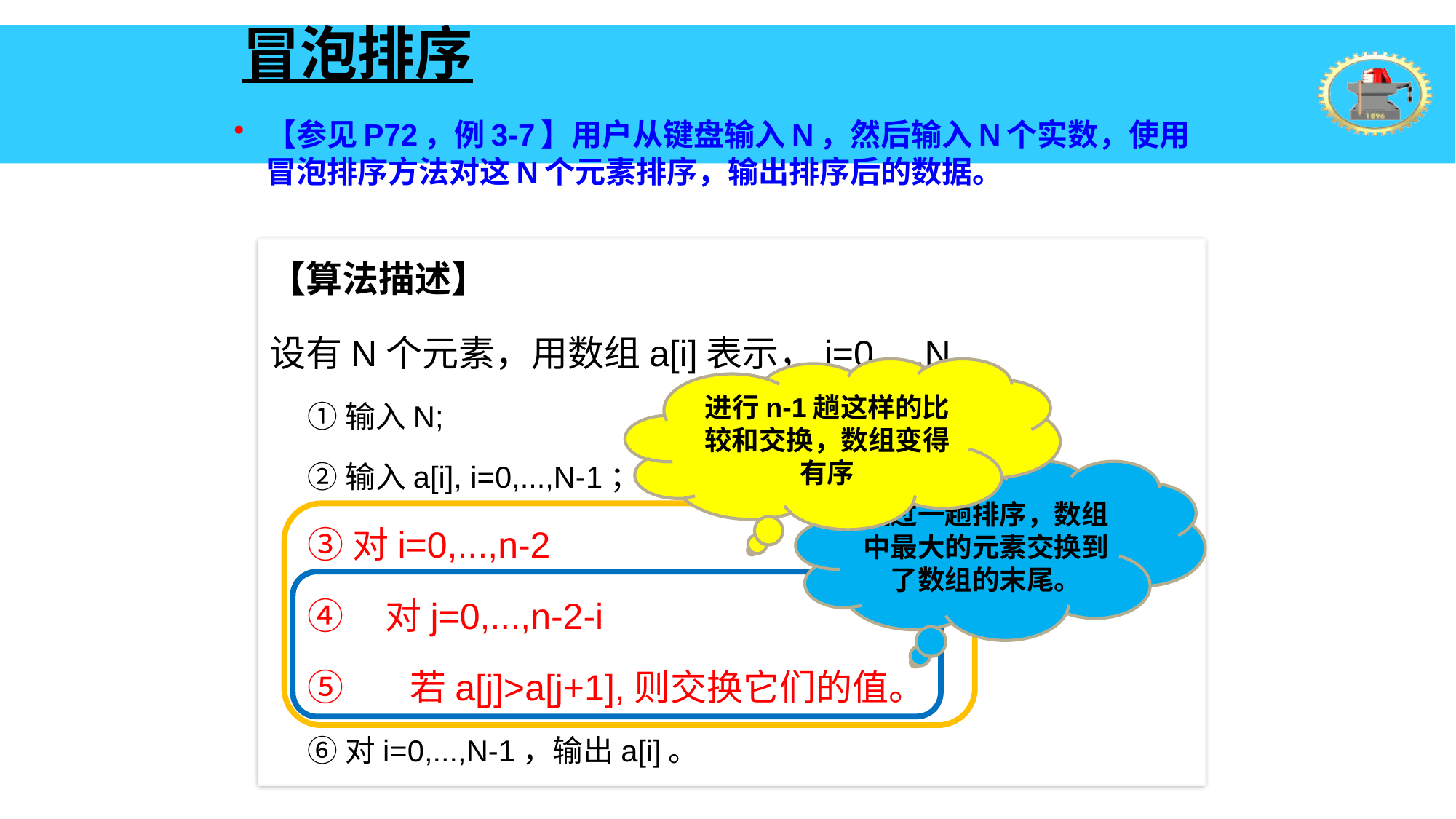

# 冒泡排序
【参见P72，例3-7】用户从键盘输入N，然后输入N个实数，使用冒泡排序方法对这N个元素排序，输出排序后的数据。
【算法描述】
设有N个元素，用数组a[i]表示，i=0,...,N
①输入N;
②输入a[i], i=0,...,N-1；
③对i=0,...,n-2
④    对j=0,...,n-2-i
⑤       若a[j]>a[j+1],则交换它们的值。
⑥对i=0,...,N-1，输出a[i]。
进行n-1趟这样的比较和交换，数组变得有序
经过一趟排序，数组中最大的元素交换到了数组的末尾。